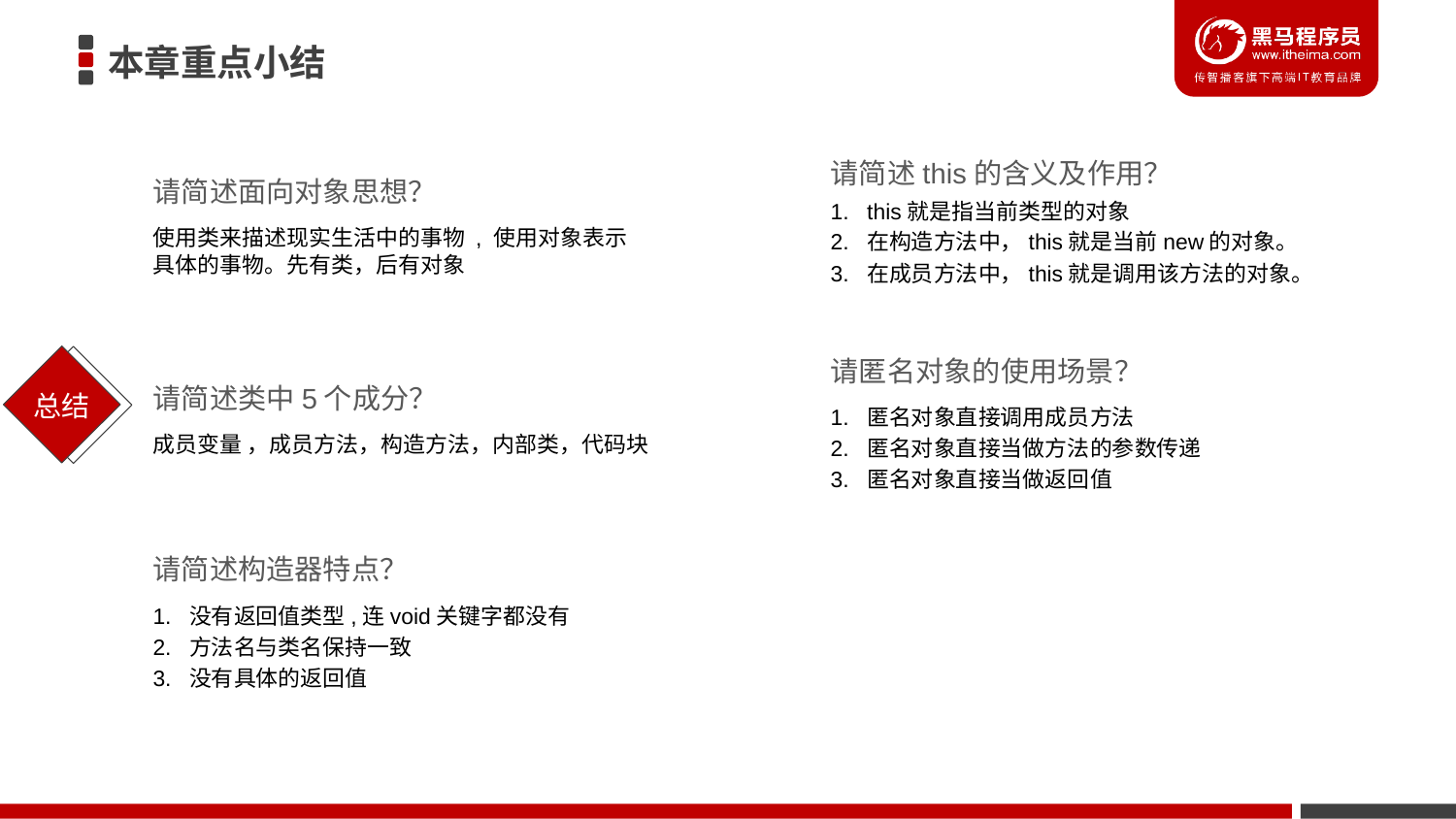

# 本章重点小结
请简述this的含义及作用？

请简述面向对象思想？

this就是指当前类型的对象
在构造方法中，this就是当前new的对象。
在成员方法中，this就是调用该方法的对象。

使用类来描述现实生活中的事物 , 使用对象表示具体的事物。先有类，后有对象
请匿名对象的使用场景？
请简述类中5个成分？

匿名对象直接调用成员方法
匿名对象直接当做方法的参数传递
匿名对象直接当做返回值

成员变量 ，成员方法，构造方法，内部类，代码块
请简述构造器特点？

没有返回值类型,连void关键字都没有
方法名与类名保持一致
没有具体的返回值